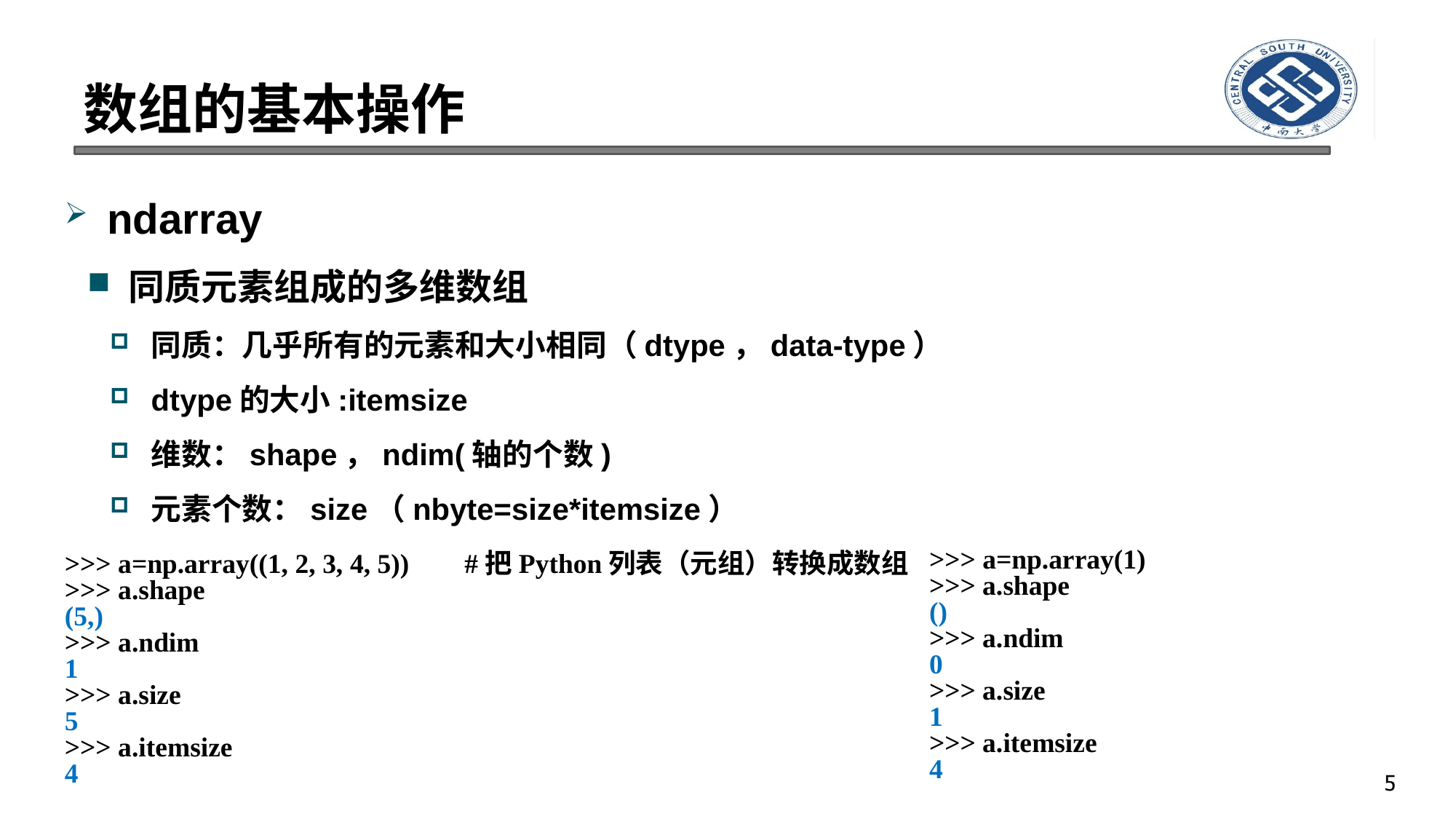

# 数组的基本操作
ndarray
同质元素组成的多维数组
同质：几乎所有的元素和大小相同（dtype，data-type）
dtype的大小:itemsize
维数：shape，ndim(轴的个数)
元素个数：size（nbyte=size*itemsize）

>>> a=np.array((1, 2, 3, 4, 5))        #把Python列表（元组）转换成数组
>>> a.shape
(5,)
>>> a.ndim
1
>>> a.size
5
>>> a.itemsize
4

>>> a=np.array(1)
>>> a.shape
()
>>> a.ndim
0
>>> a.size
1
>>> a.itemsize
4
5